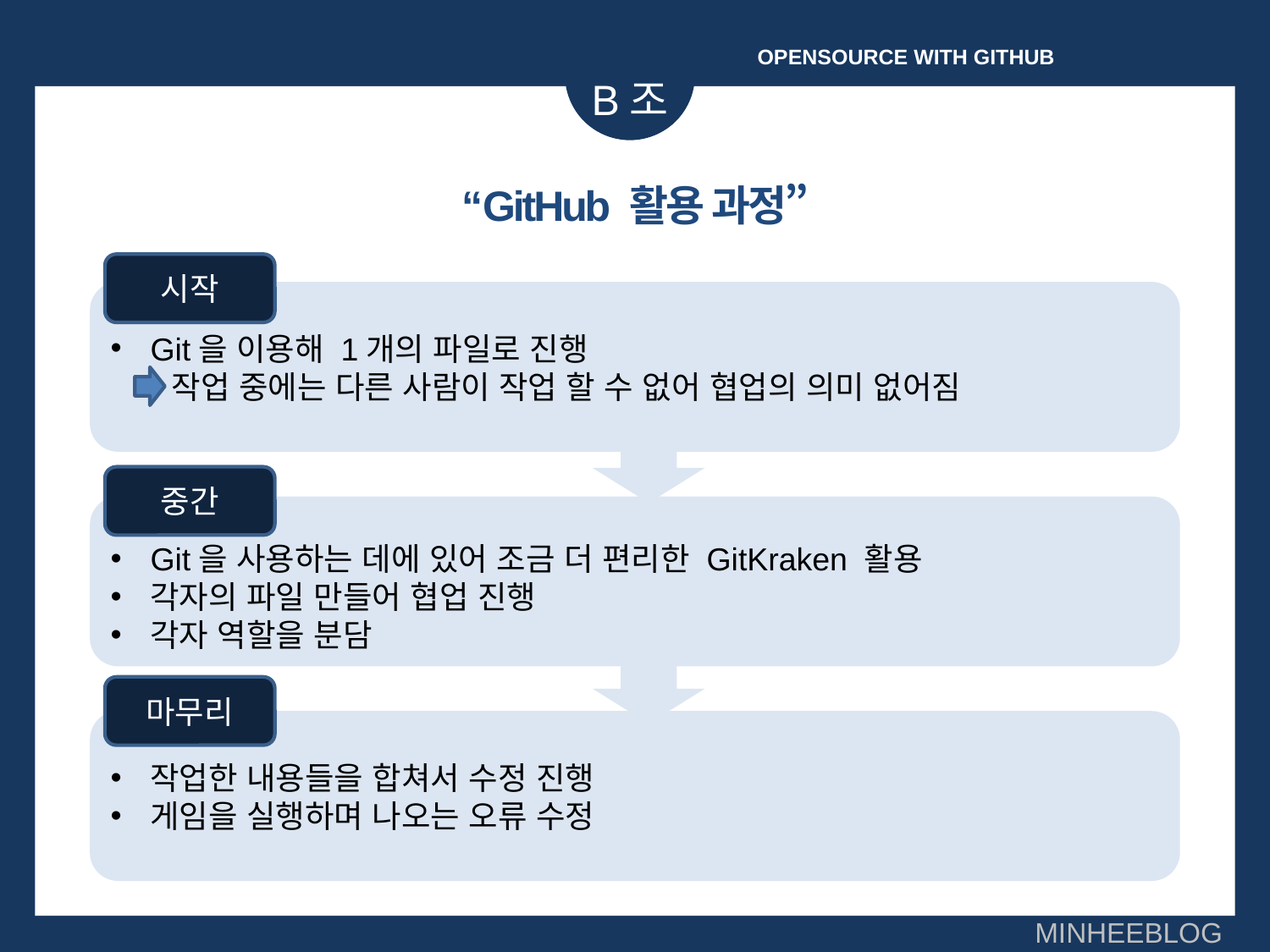

OPENSOURCE WITH GITHUB
B조

“GitHub 활용 과정”
시작
Git을 이용해 1개의 파일로 진행
      작업 중에는 다른 사람이 작업 할 수 없어 협업의 의미 없어짐

Git을 사용하는 데에 있어 조금 더 편리한 GitKraken 활용
각자의 파일 만들어 협업 진행
각자 역할을 분담

작업한 내용들을 합쳐서 수정 진행
게임을 실행하며 나오는 오류 수정

중간
마무리
MINHEEBLOG